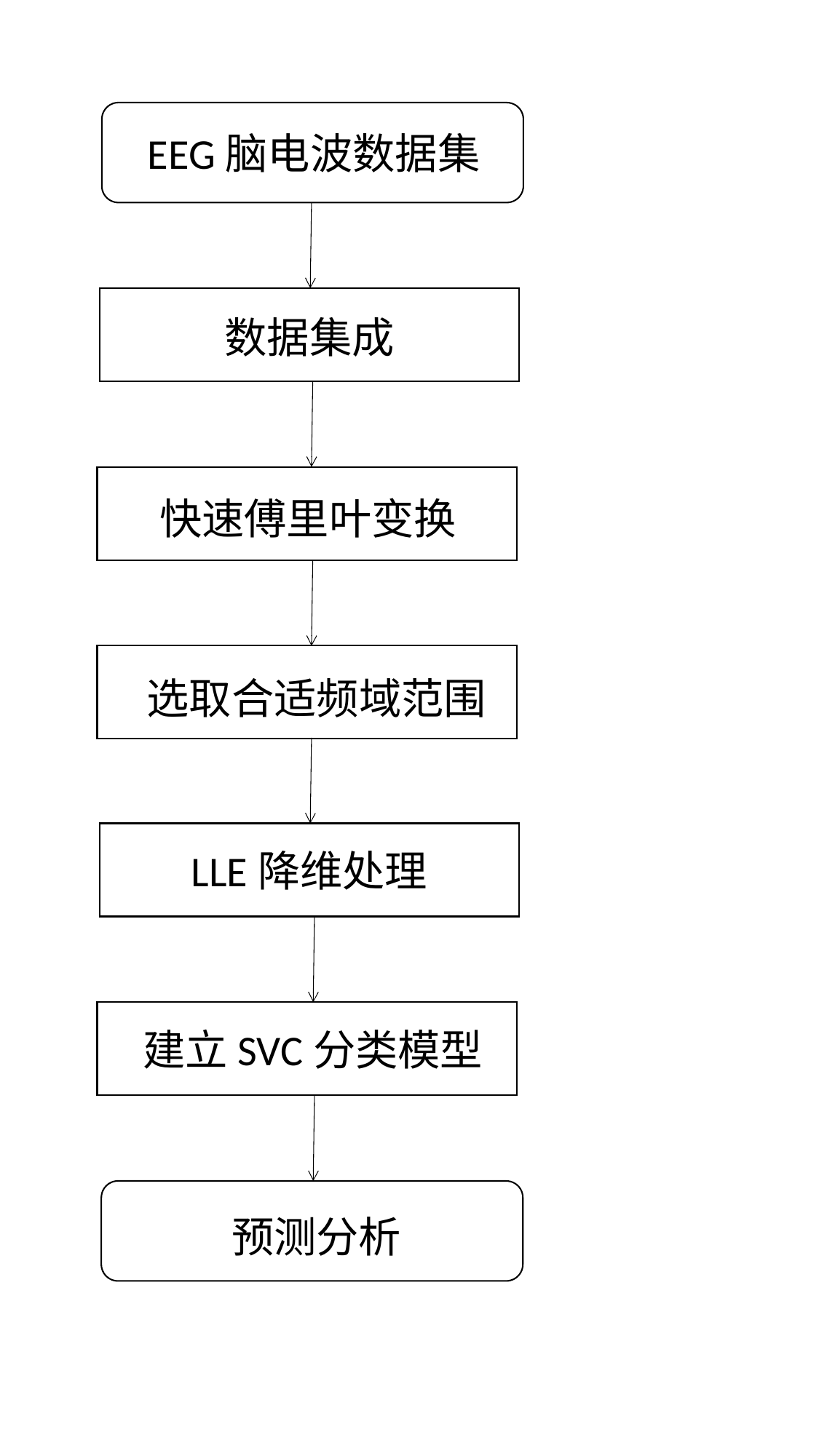

EEG脑电波数据集

数据集成

快速傅里叶变换

选取合适频域范围

LLE降维处理

建立SVC分类模型

预测分析